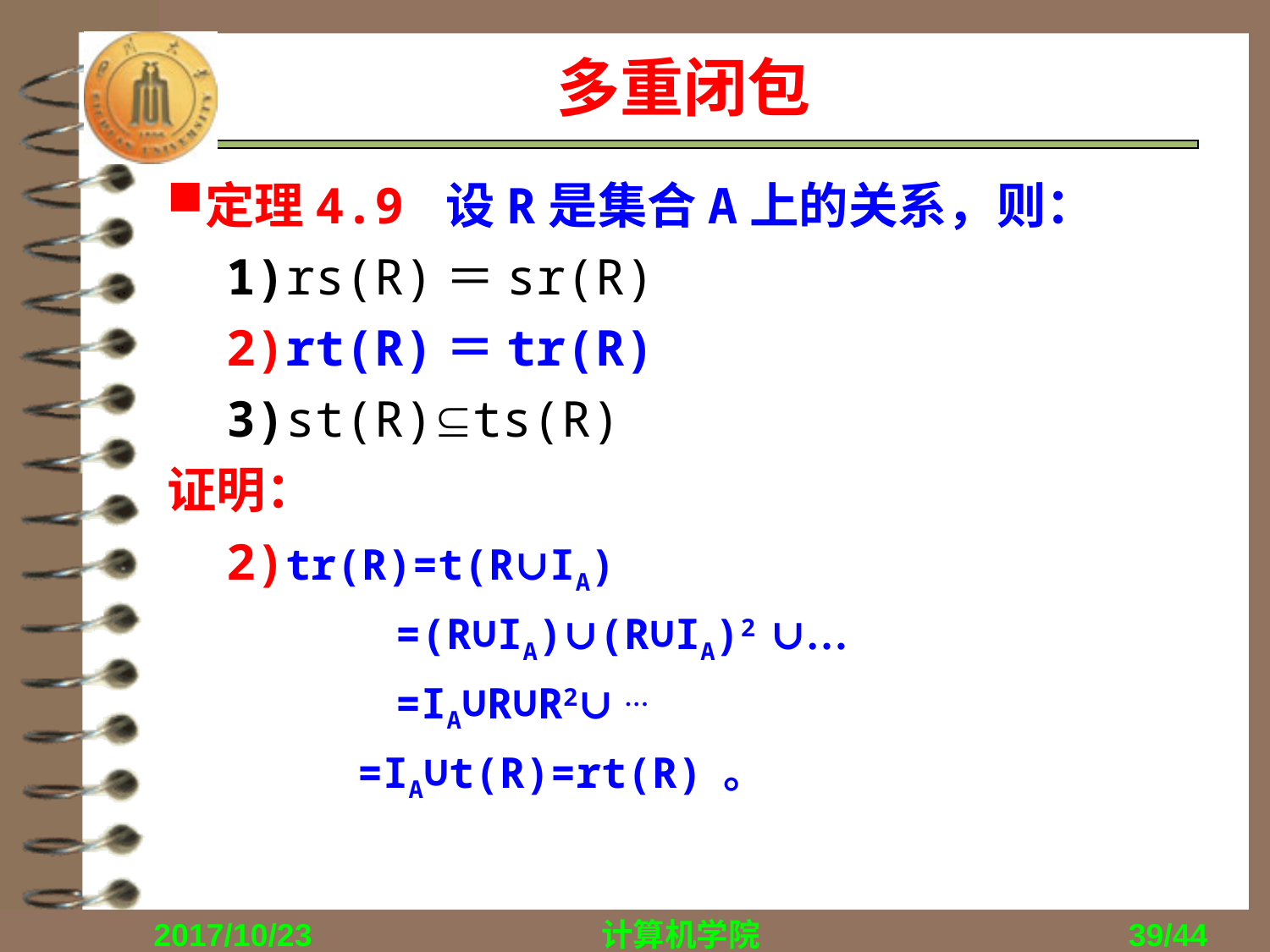

多重闭包
定理4.9 设R是集合A上的关系，则：
  1)rs(R)＝sr(R)
  2)rt(R)＝tr(R)
  3)st(R)⊆ts(R)
证明：
  2)tr(R)=t(R∪IA)
         =(R∪IA)∪(R∪IA)2 ∪…
         =IA∪R∪R2∪ …
                  =IA∪t(R)=rt(R) 。
2017/10/23
计算机学院
39/44